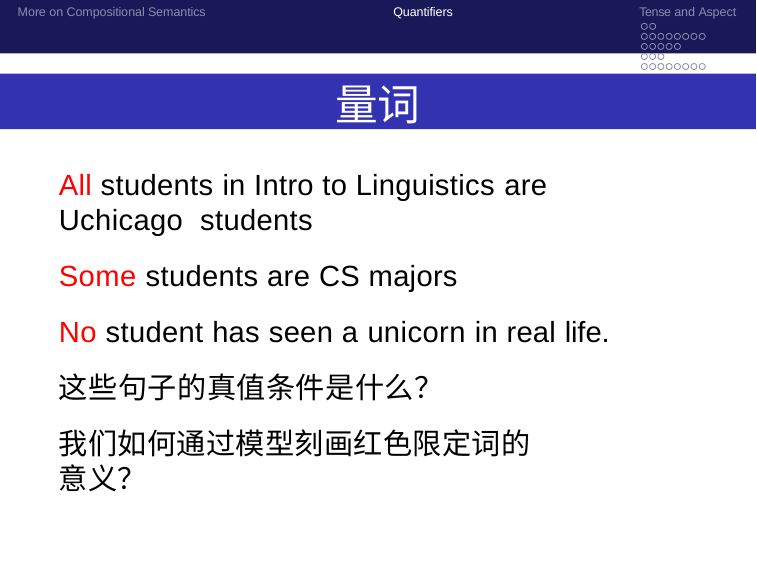

More on Compositional Semantics
Quantifiers
Tense and Aspect

量词
All students in Intro to Linguistics are Uchicago  students
Some students are CS majors
No student has seen a unicorn in real life.
这些句子的真值条件是什么？
我们如何通过模型刻画红色限定词的意义？